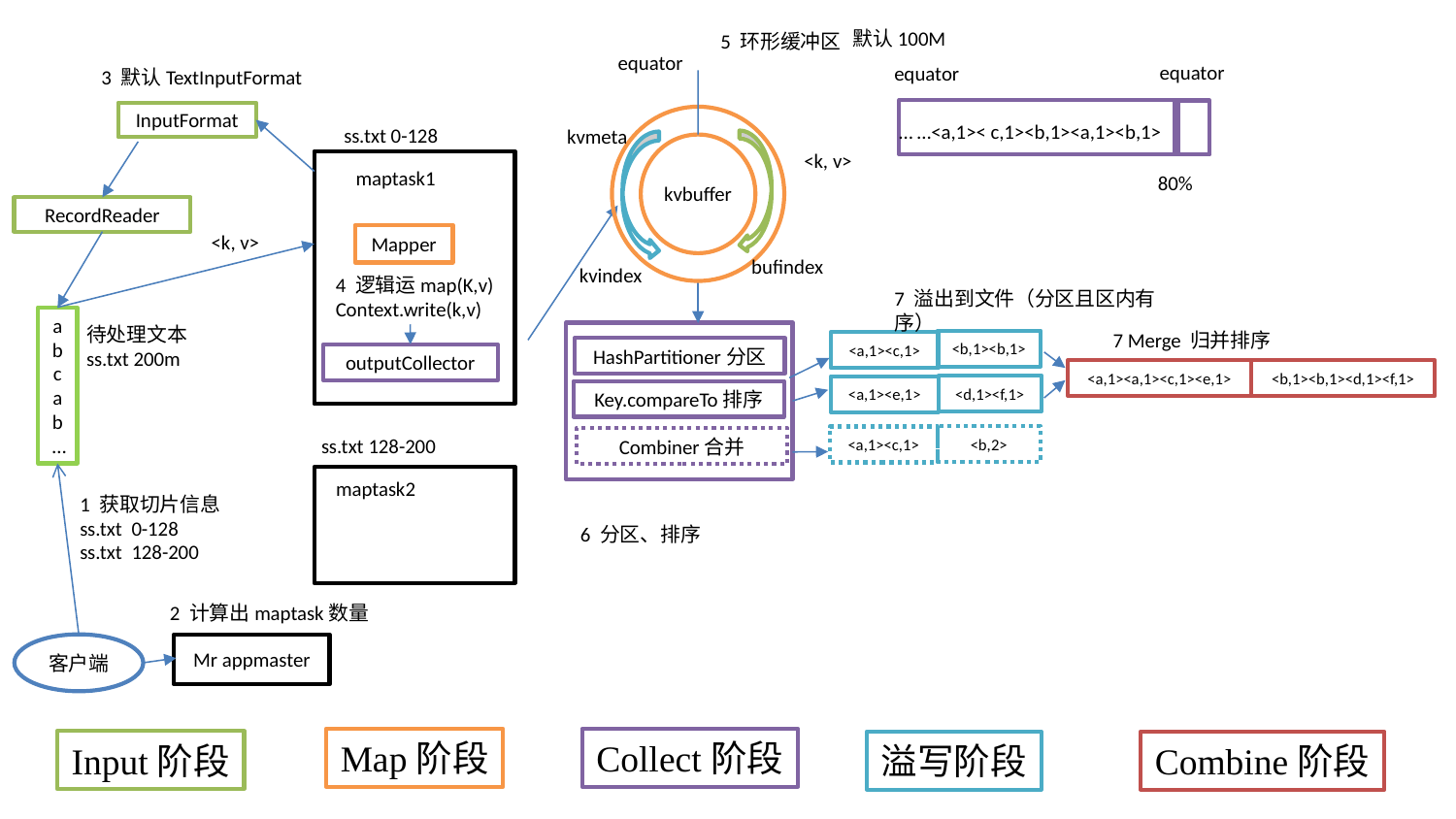

默认100M
5 环形缓冲区
equator
equator
equator
3 默认TextInputFormat

InputFormat

… …<a,1>< c,1><b,1><a,1><b,1>
ss.txt 0-128
kvmeta

<k, v>

maptask1
80%
kvbuffer
RecordReader
<k, v>
Mapper
bufindex
kvindex
4 逻辑运map(K,v)
Context.write(k,v)
7 溢出到文件（分区且区内有序）
a
b
c
a
b
…
待处理文本
ss.txt 200m
7 Merge 归并排序

<b,1><b,1>
<a,1><c,1>
HashPartitioner分区
outputCollector
<a,1><a,1><c,1><e,1>
<b,1><b,1><d,1><f,1>
<d,1><f,1>
<a,1><e,1>
Key.compareTo排序
<b,2>
ss.txt 128-200
<a,1><c,1>
Combiner合并

maptask2
1 获取切片信息
ss.txt  0-128
ss.txt  128-200
6 分区、排序
2 计算出maptask数量
客户端
Mr appmaster
Map阶段
Collect阶段
Input阶段
溢写阶段
Combine阶段